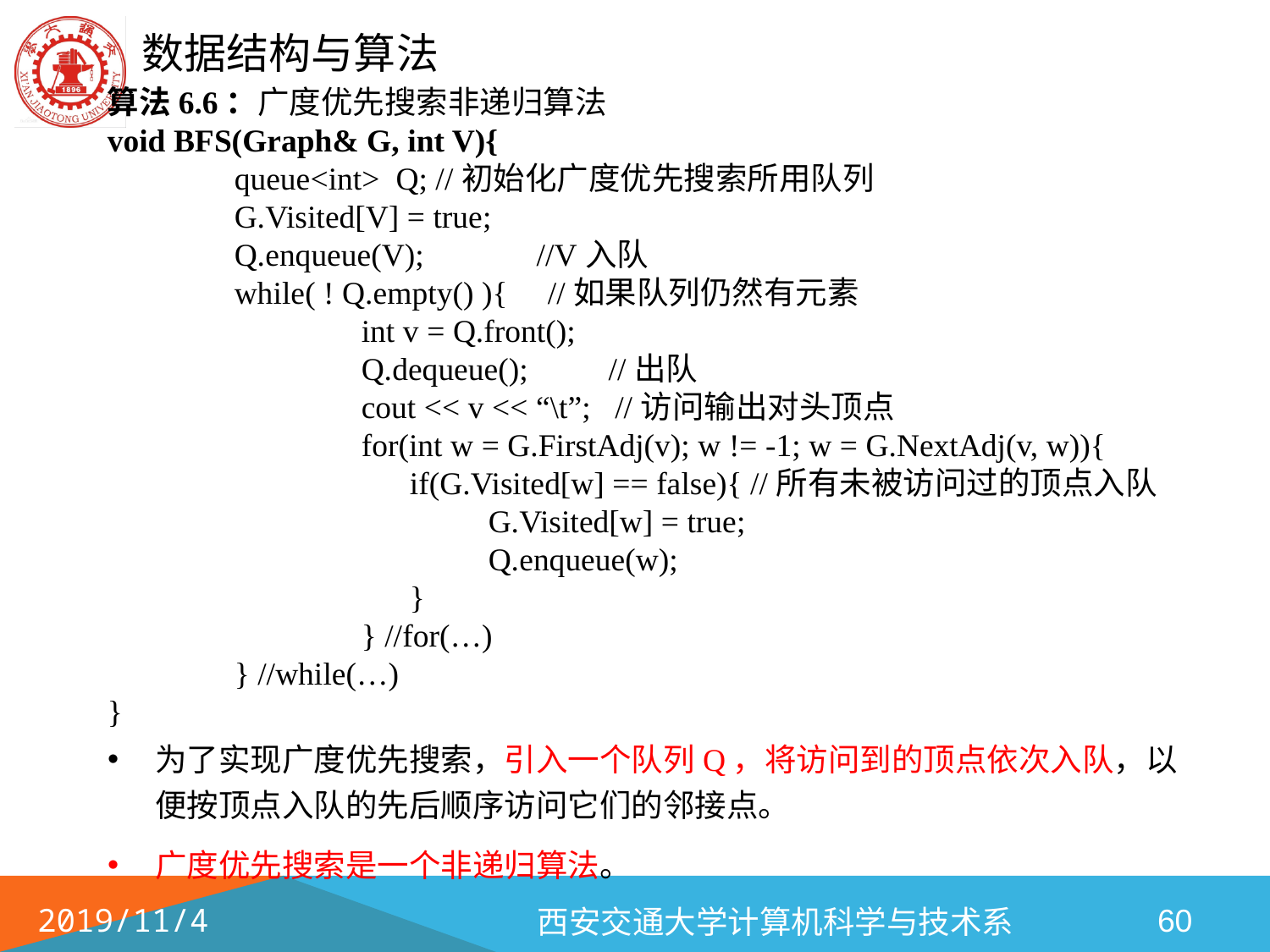

算法6.6：广度优先搜索非递归算法
void BFS(Graph& G, int V){
	queue<int>  Q; //初始化广度优先搜索所用队列
	G.Visited[V] = true;
	Q.enqueue(V);              //V入队
	while( ! Q.empty() ){     //如果队列仍然有元素
		int v = Q.front();
		Q.dequeue();          //出队
		cout << v << “\t”;   //访问输出对头顶点
		for(int w = G.FirstAdj(v); w != -1; w = G.NextAdj(v, w)){
		      if(G.Visited[w] == false){ //所有未被访问过的顶点入队
			G.Visited[w] = true;
			Q.enqueue(w);
		      }
		} //for(…)
	} //while(…)
}
为了实现广度优先搜索，引入一个队列Q，将访问到的顶点依次入队，以便按顶点入队的先后顺序访问它们的邻接点。
广度优先搜索是一个非递归算法。